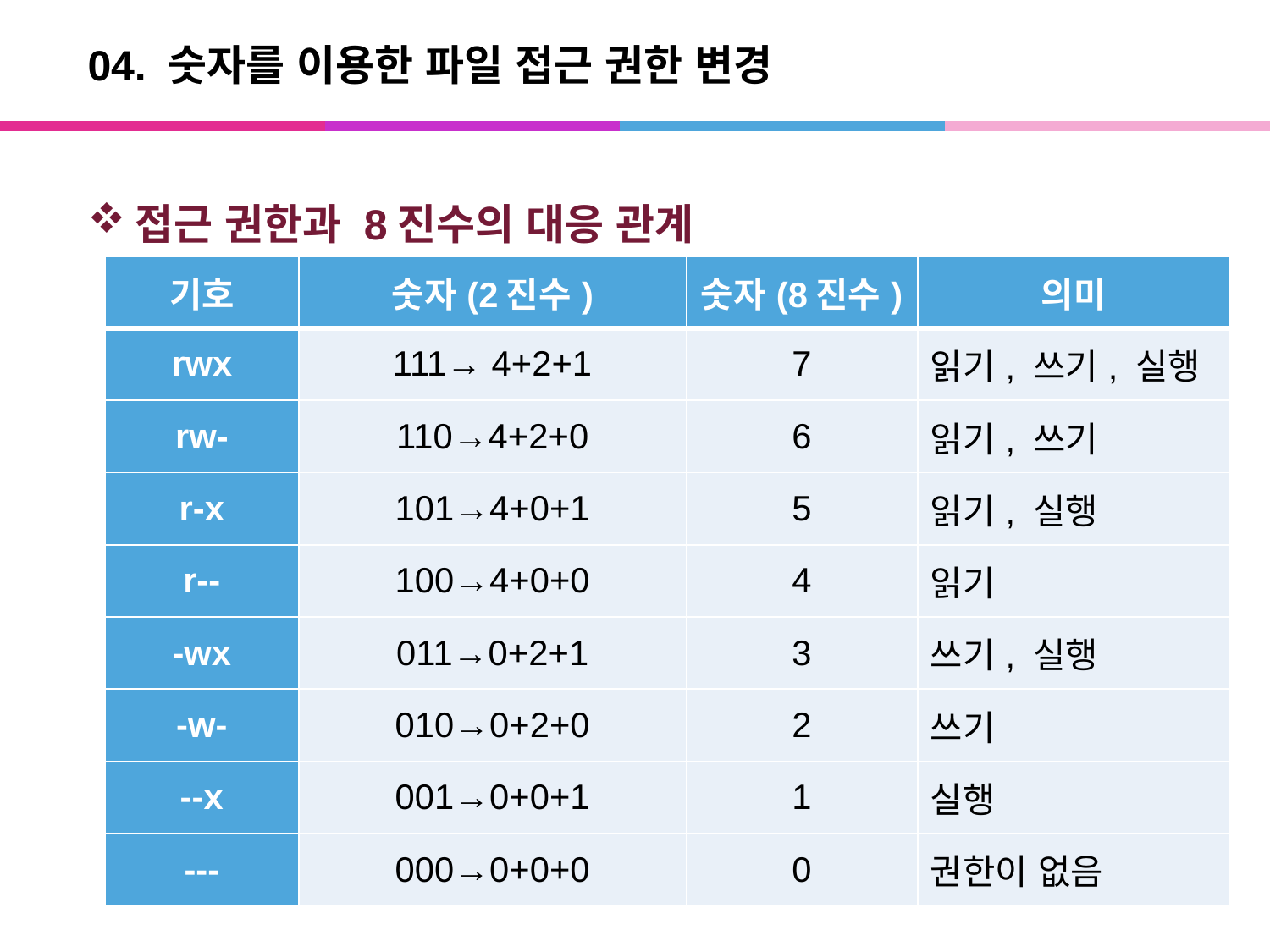

# 04. 숫자를 이용한 파일 접근 권한 변경
접근 권한과 8진수의 대응 관계
| 기호 | 숫자(2진수) | 숫자(8진수) | 의미 |
| --- | --- | --- | --- |
| rwx | 111→ 4+2+1 | 7 | 읽기, 쓰기, 실행 |
| rw- | 110→4+2+0 | 6 | 읽기, 쓰기 |
| r-x | 101→4+0+1 | 5 | 읽기, 실행 |
| r-- | 100→4+0+0 | 4 | 읽기 |
| -wx | 011→0+2+1 | 3 | 쓰기, 실행 |
| -w- | 010→0+2+0 | 2 | 쓰기 |
| --x | 001→0+0+1 | 1 | 실행 |
| --- | 000→0+0+0 | 0 | 권한이 없음 |